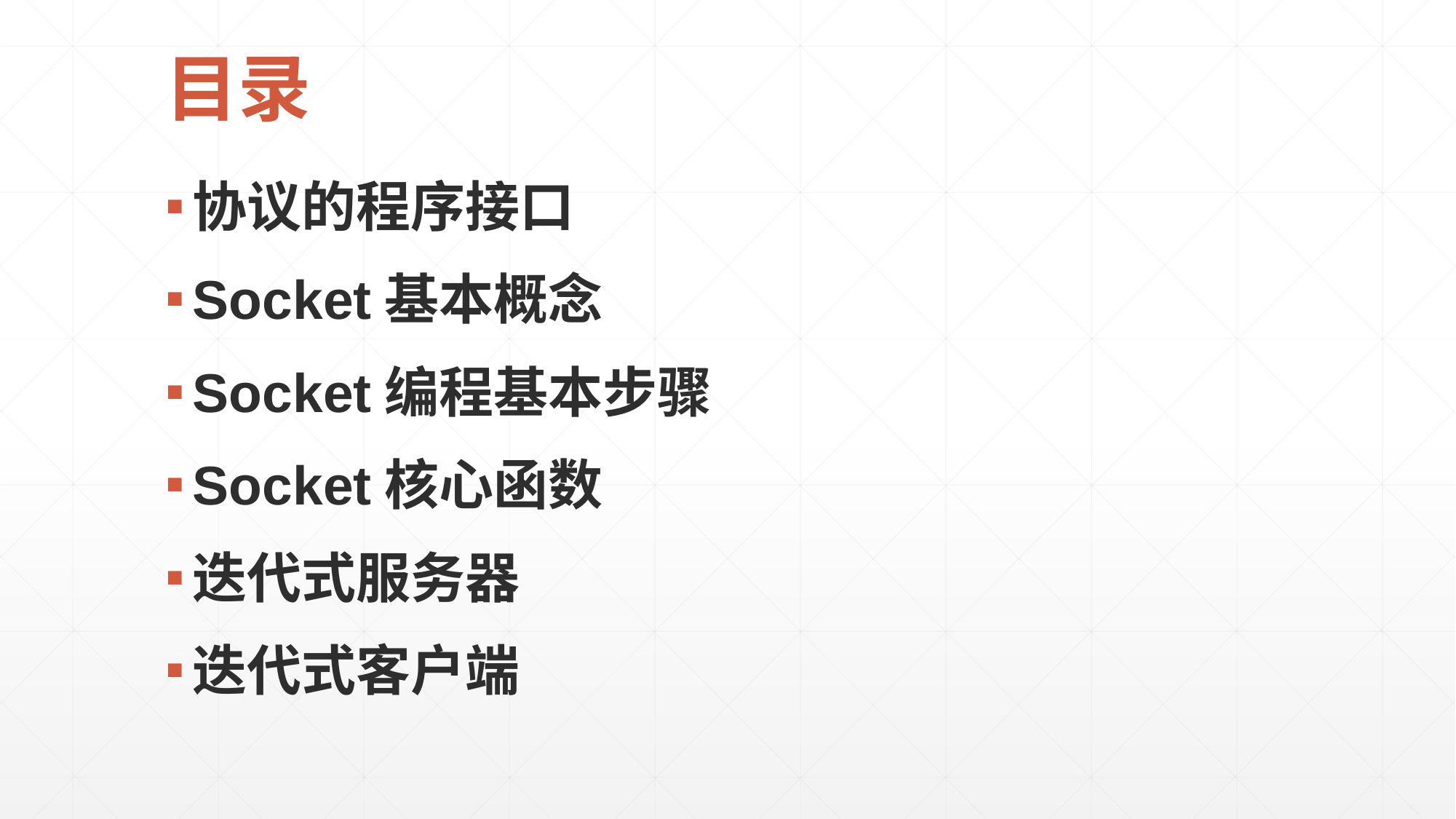

# 目录
协议的程序接口
Socket基本概念
Socket编程基本步骤
Socket核心函数
迭代式服务器
迭代式客户端